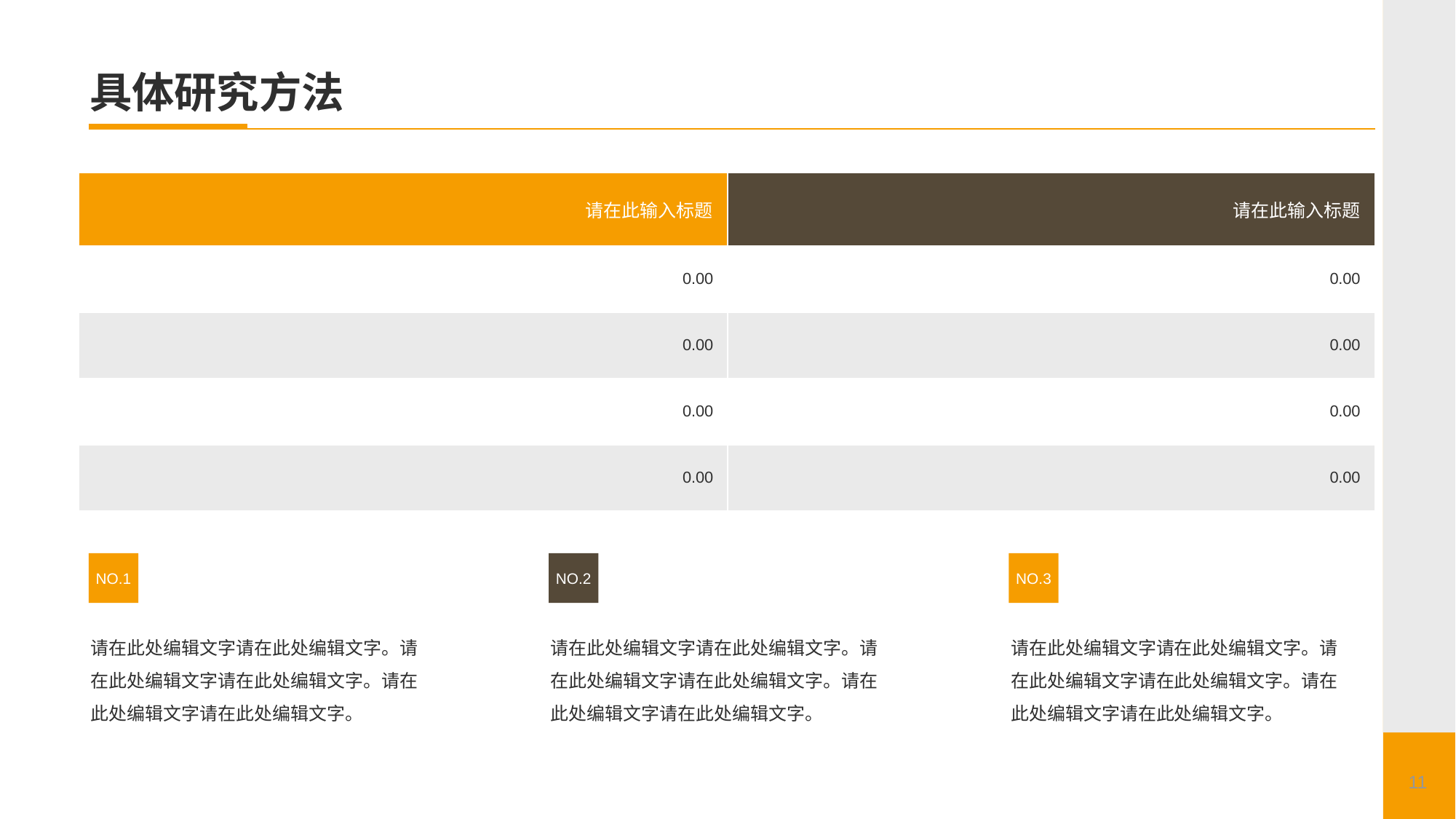

# 具体研究方法
| 请在此输入标题 | 请在此输入标题 |
| --- | --- |
| 0.00 | 0.00 |
| 0.00 | 0.00 |
| 0.00 | 0.00 |
| 0.00 | 0.00 |
NO.1
请在此处编辑文字请在此处编辑文字。请在此处编辑文字请在此处编辑文字。请在此处编辑文字请在此处编辑文字。
NO.2
请在此处编辑文字请在此处编辑文字。请在此处编辑文字请在此处编辑文字。请在此处编辑文字请在此处编辑文字。
NO.3
请在此处编辑文字请在此处编辑文字。请在此处编辑文字请在此处编辑文字。请在此处编辑文字请在此处编辑文字。
11